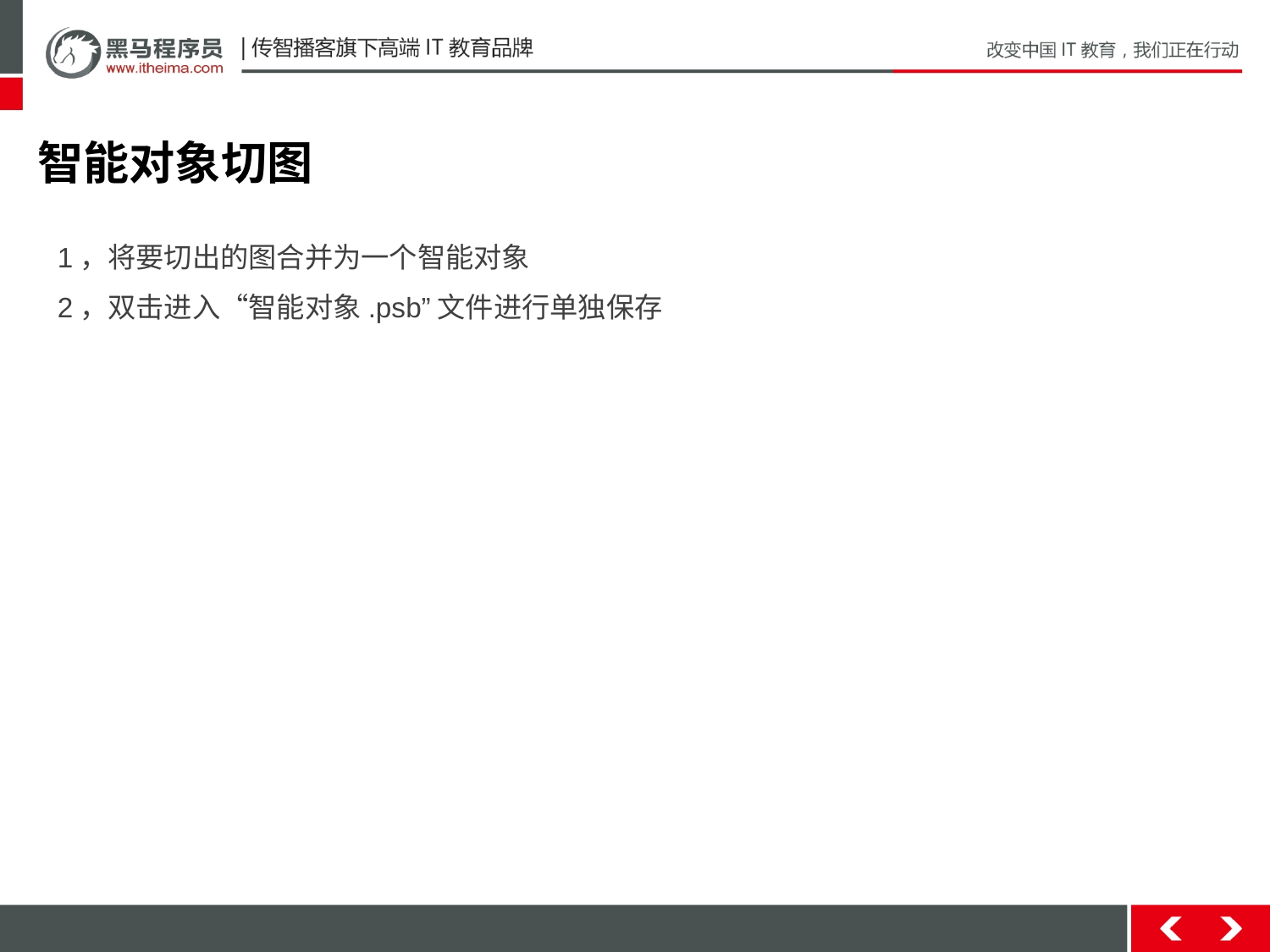

智能对象切图
1，将要切出的图合并为一个智能对象
2，双击进入“智能对象.psb”文件进行单独保存